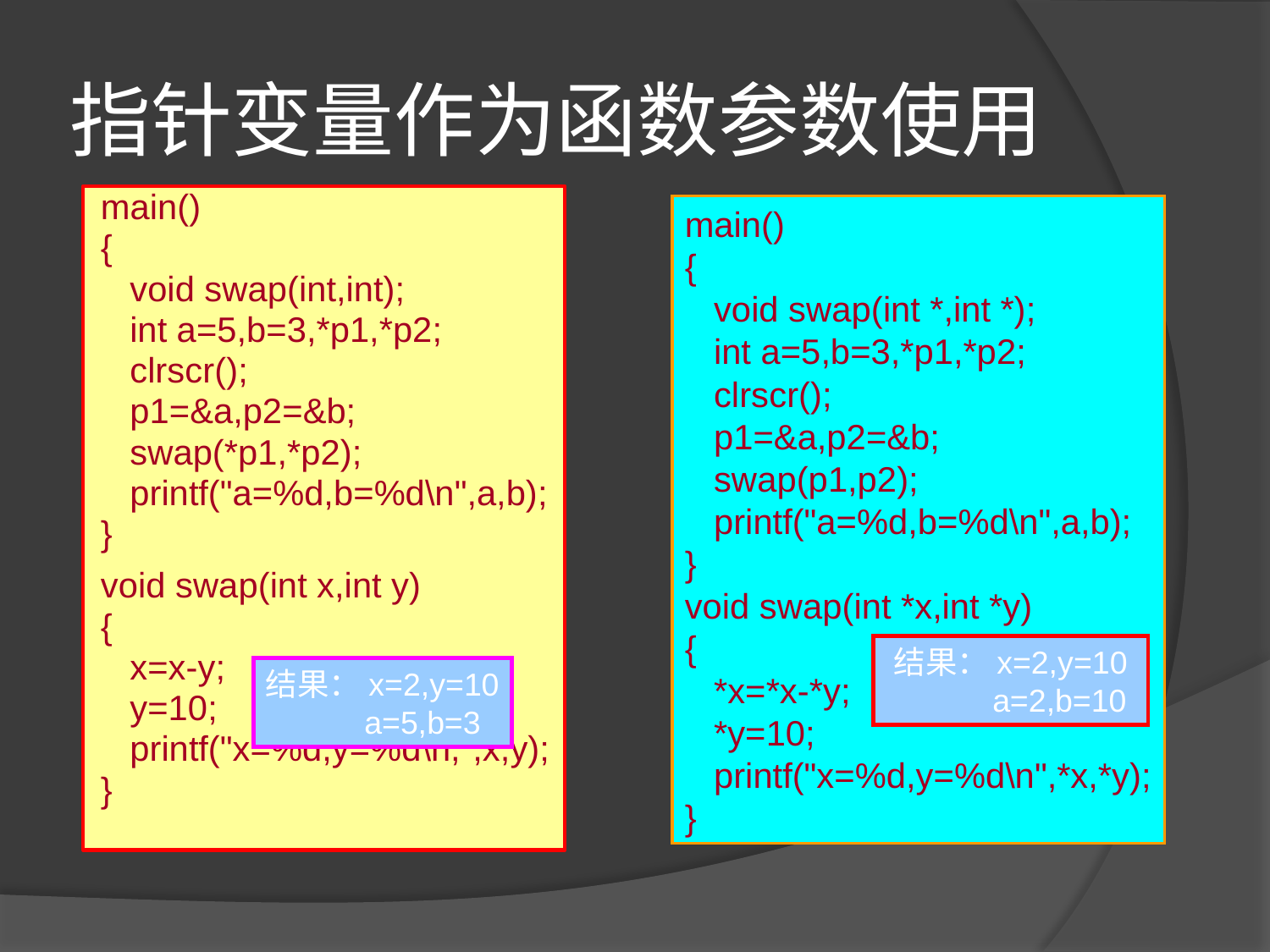

# 指针变量作为函数参数使用
main()
{
   void swap(int,int);
   int a=5,b=3,*p1,*p2;
   clrscr();
   p1=&a,p2=&b;
   swap(*p1,*p2);
   printf("a=%d,b=%d\n",a,b);
}
void swap(int x,int y)
{
   x=x-y;
   y=10;
   printf("x=%d,y=%d\n,",x,y);
}
main()
{
   void swap(int *,int *);
   int a=5,b=3,*p1,*p2;
   clrscr();
   p1=&a,p2=&b;
   swap(p1,p2);
   printf("a=%d,b=%d\n",a,b);
}
void swap(int *x,int *y)
{
   *x=*x-*y;
   *y=10;
   printf("x=%d,y=%d\n",*x,*y);
}
结果：x=2,y=10
            a=2,b=10
结果：x=2,y=10
          a=5,b=3